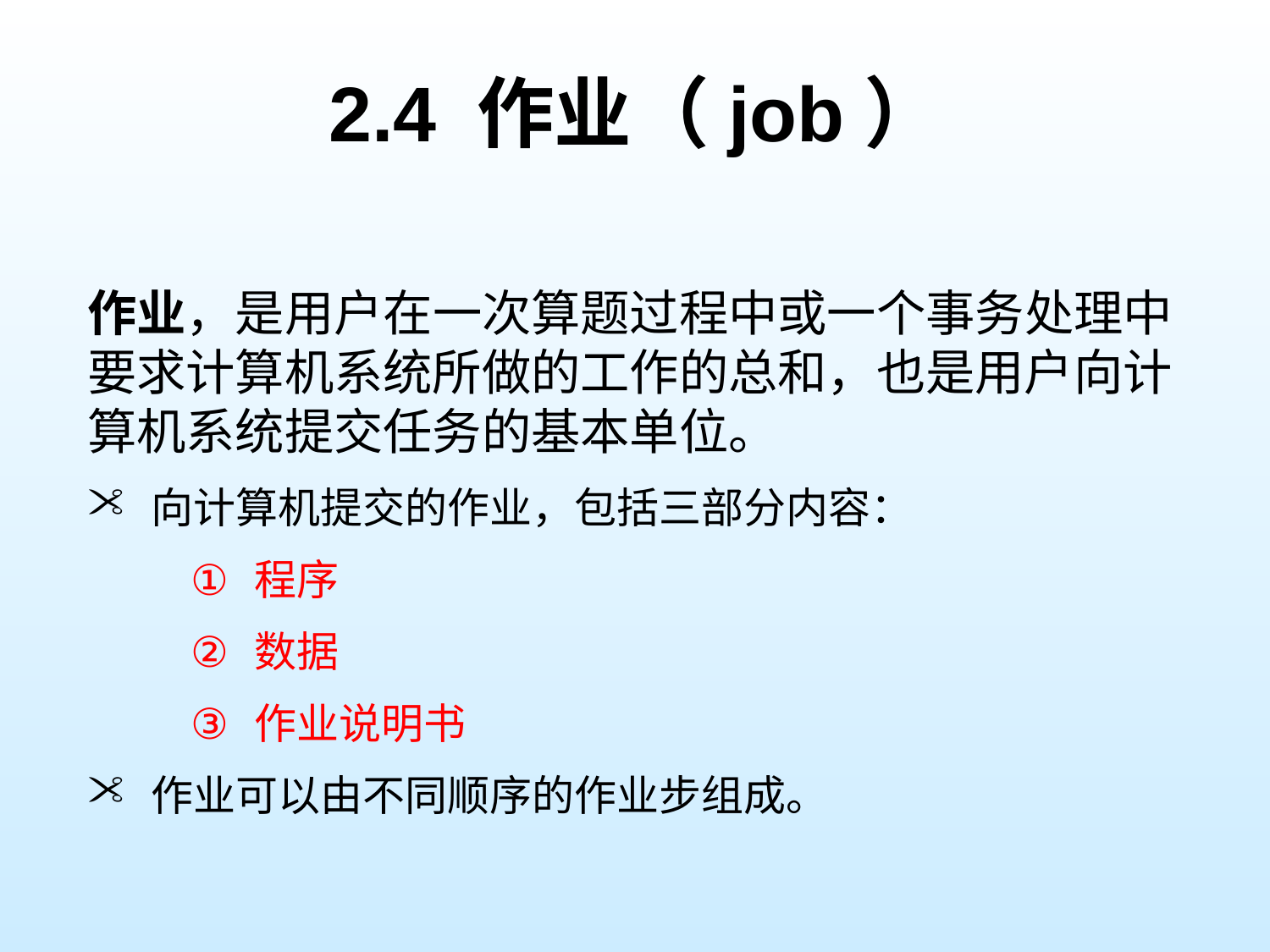

# 2.4 作业（job）
作业，是用户在一次算题过程中或一个事务处理中要求计算机系统所做的工作的总和，也是用户向计算机系统提交任务的基本单位。
向计算机提交的作业，包括三部分内容：
程序
数据
作业说明书
作业可以由不同顺序的作业步组成。